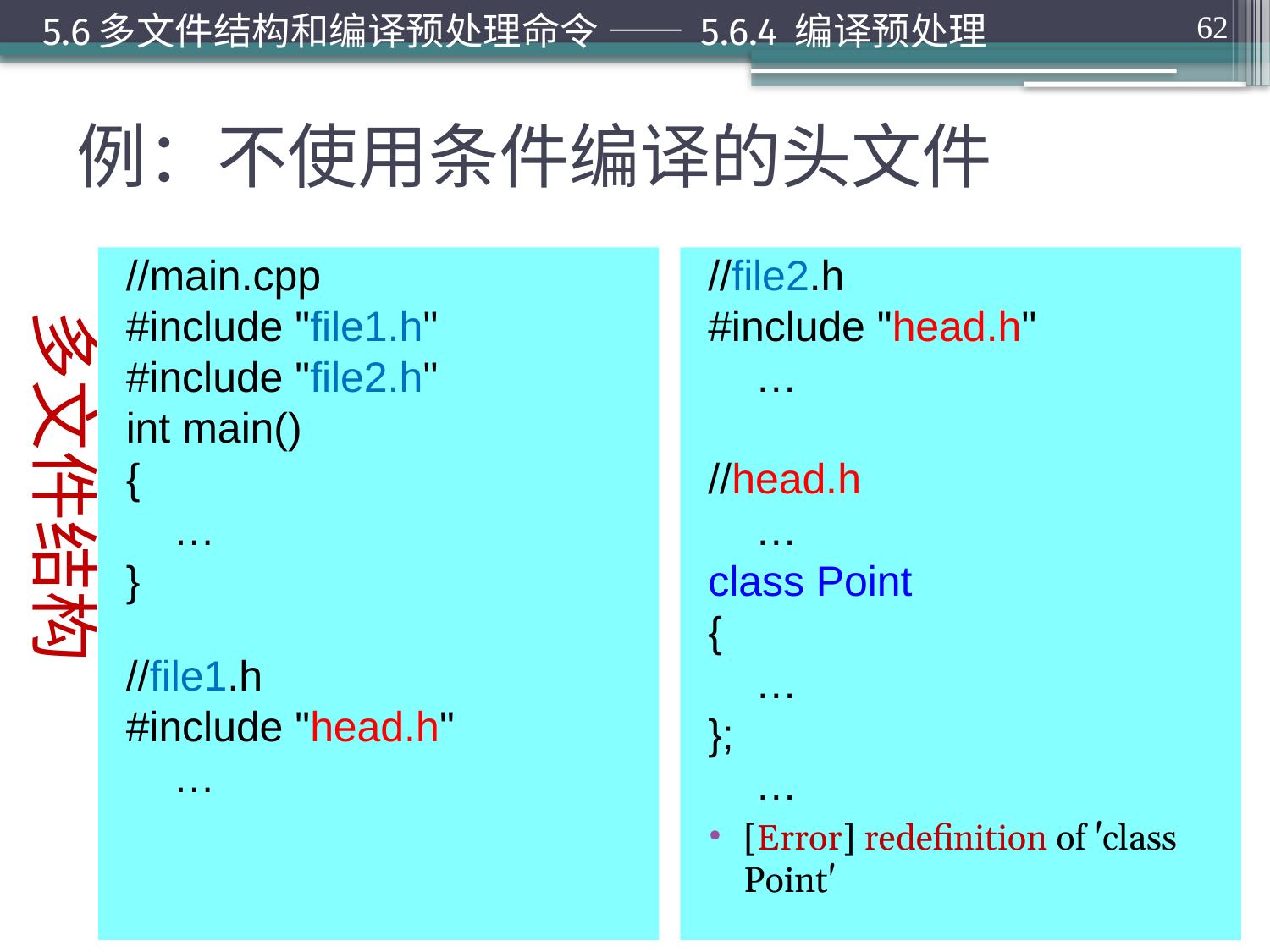

5.6多文件结构和编译预处理命令 —— 5.6.4 编译预处理
62
# 例：不使用条件编译的头文件
//main.cpp
#include "file1.h"
#include "file2.h"
int main()
{
    …
}

//file1.h
#include "head.h"
    …

//file2.h
#include "head.h"
    …

//head.h
    …
class Point
{
    …
};
    …
[Error] redefinition of 'class Point'
 多文件结构